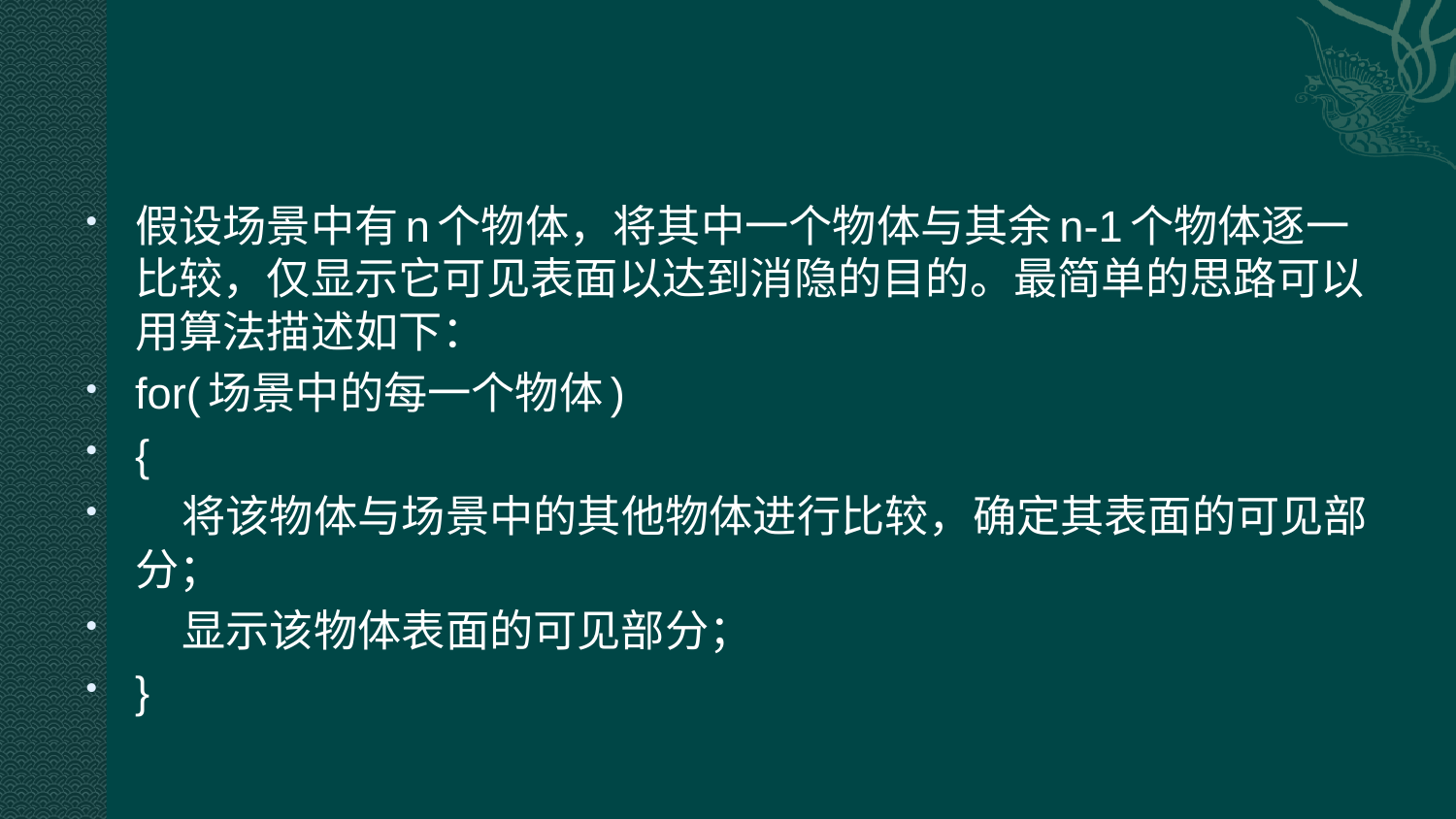

#
假设场景中有n个物体，将其中一个物体与其余n-1个物体逐一比较，仅显示它可见表面以达到消隐的目的。最简单的思路可以用算法描述如下：
for(场景中的每一个物体)
{
    将该物体与场景中的其他物体进行比较，确定其表面的可见部分；
    显示该物体表面的可见部分；
}